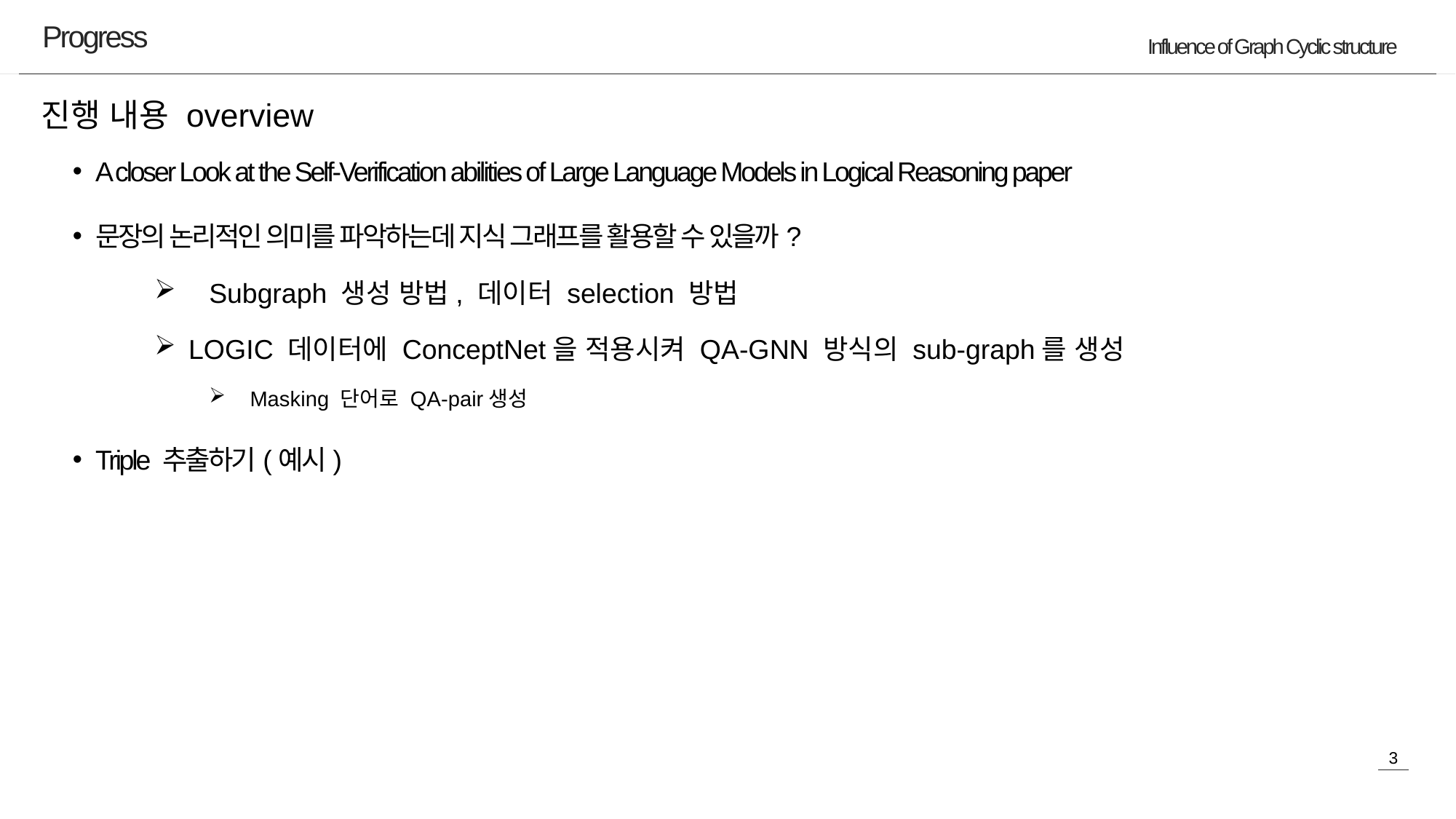

Progress
진행 내용 overview
A closer Look at the Self-Verification abilities of Large Language Models in Logical Reasoning paper
문장의 논리적인 의미를 파악하는데 지식 그래프를 활용할 수 있을까?
Subgraph 생성 방법, 데이터 selection 방법
LOGIC 데이터에 ConceptNet을 적용시켜 QA-GNN 방식의 sub-graph를 생성
Masking 단어로 QA-pair생성
Triple 추출하기(예시)